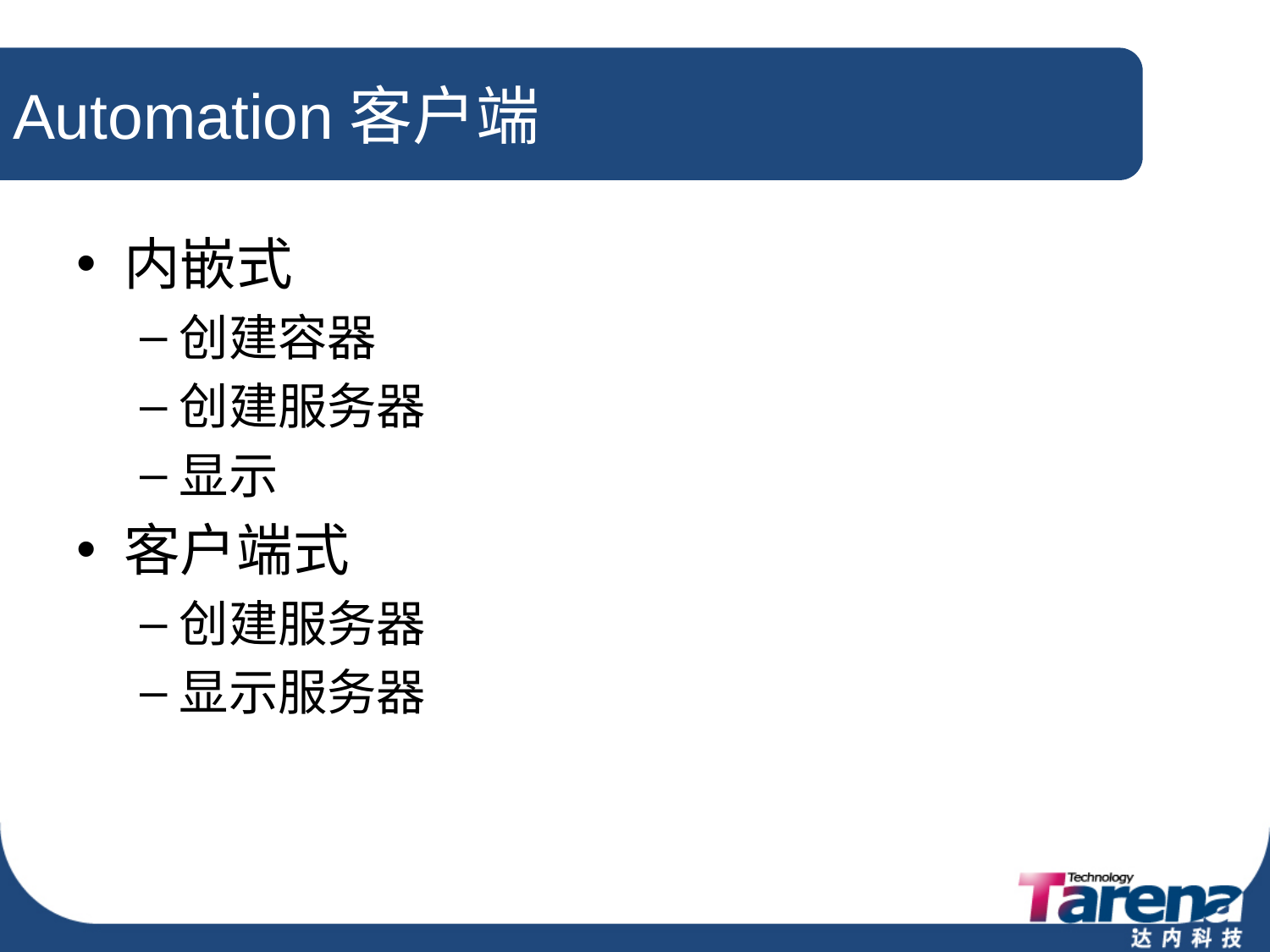

# Automation客户端
内嵌式
创建容器
创建服务器
显示
客户端式
创建服务器
显示服务器